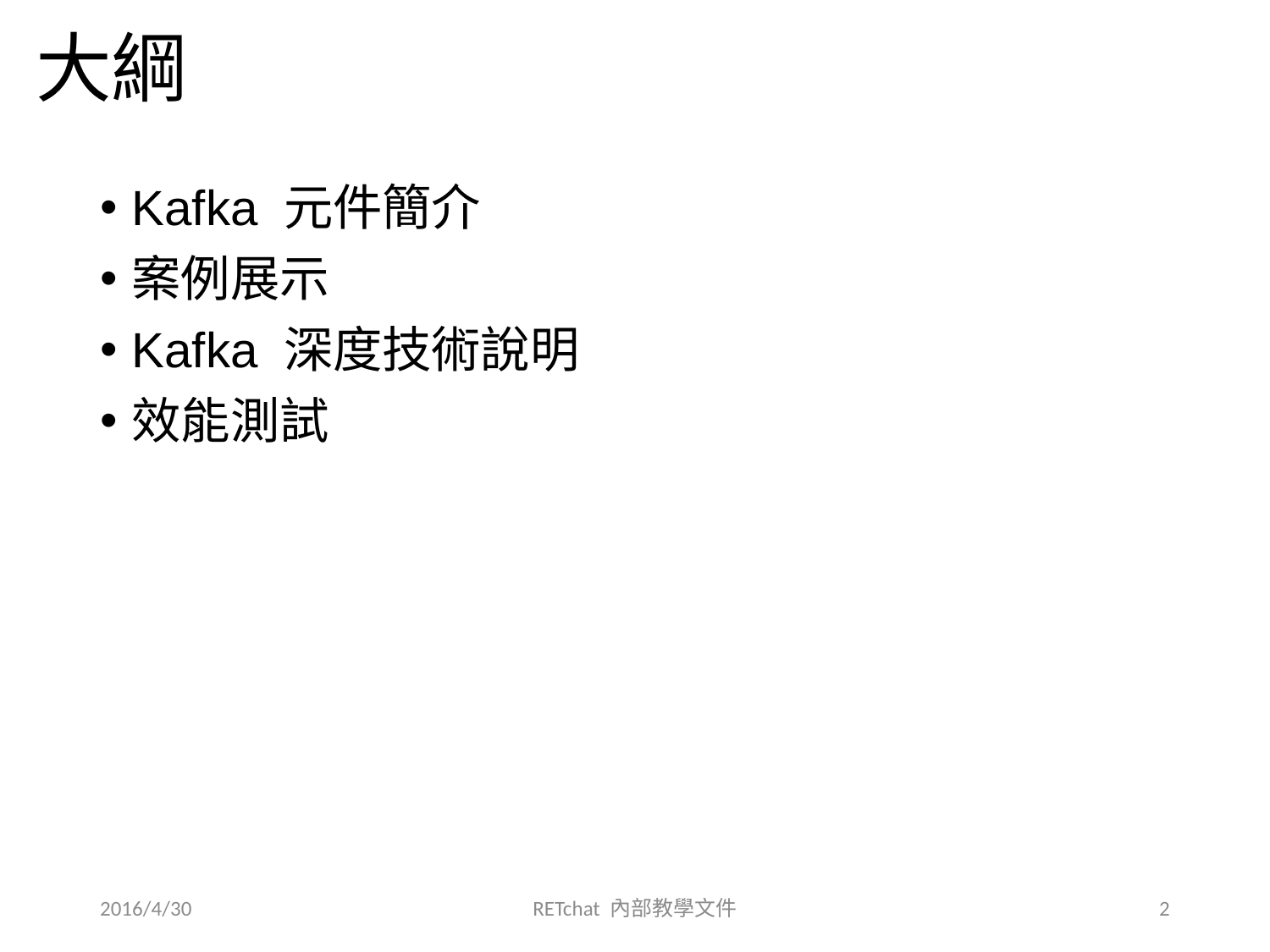

# 大綱
Kafka 元件簡介
案例展示
Kafka 深度技術說明
效能測試

2016/4/30
RETchat 內部教學文件
2